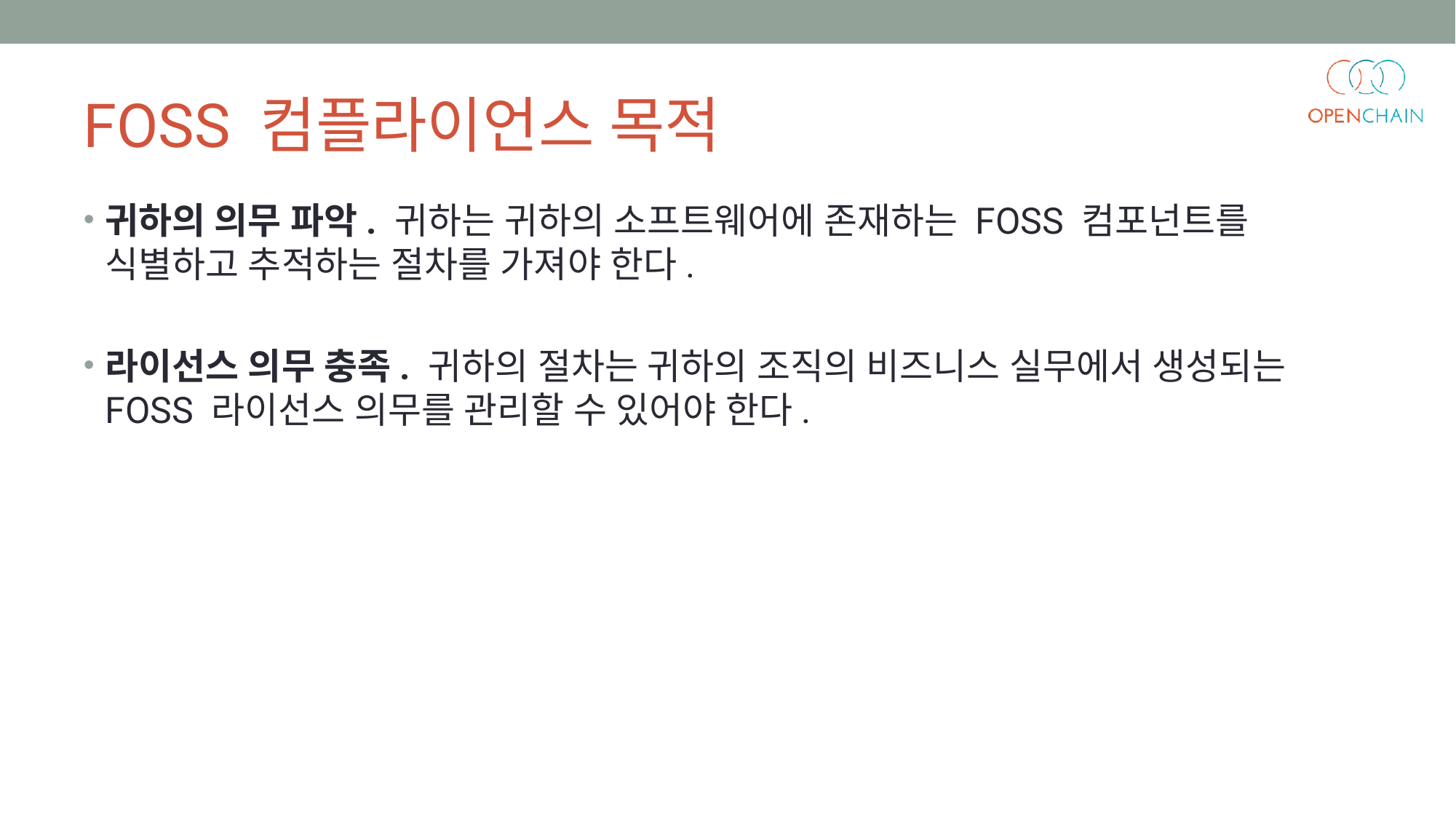

FOSS 컴플라이언스 목적
귀하의 의무 파악. 귀하는 귀하의 소프트웨어에 존재하는 FOSS 컴포넌트를 식별하고 추적하는 절차를 가져야 한다.

라이선스 의무 충족. 귀하의 절차는 귀하의 조직의 비즈니스 실무에서 생성되는 FOSS 라이선스 의무를 관리할 수 있어야 한다.